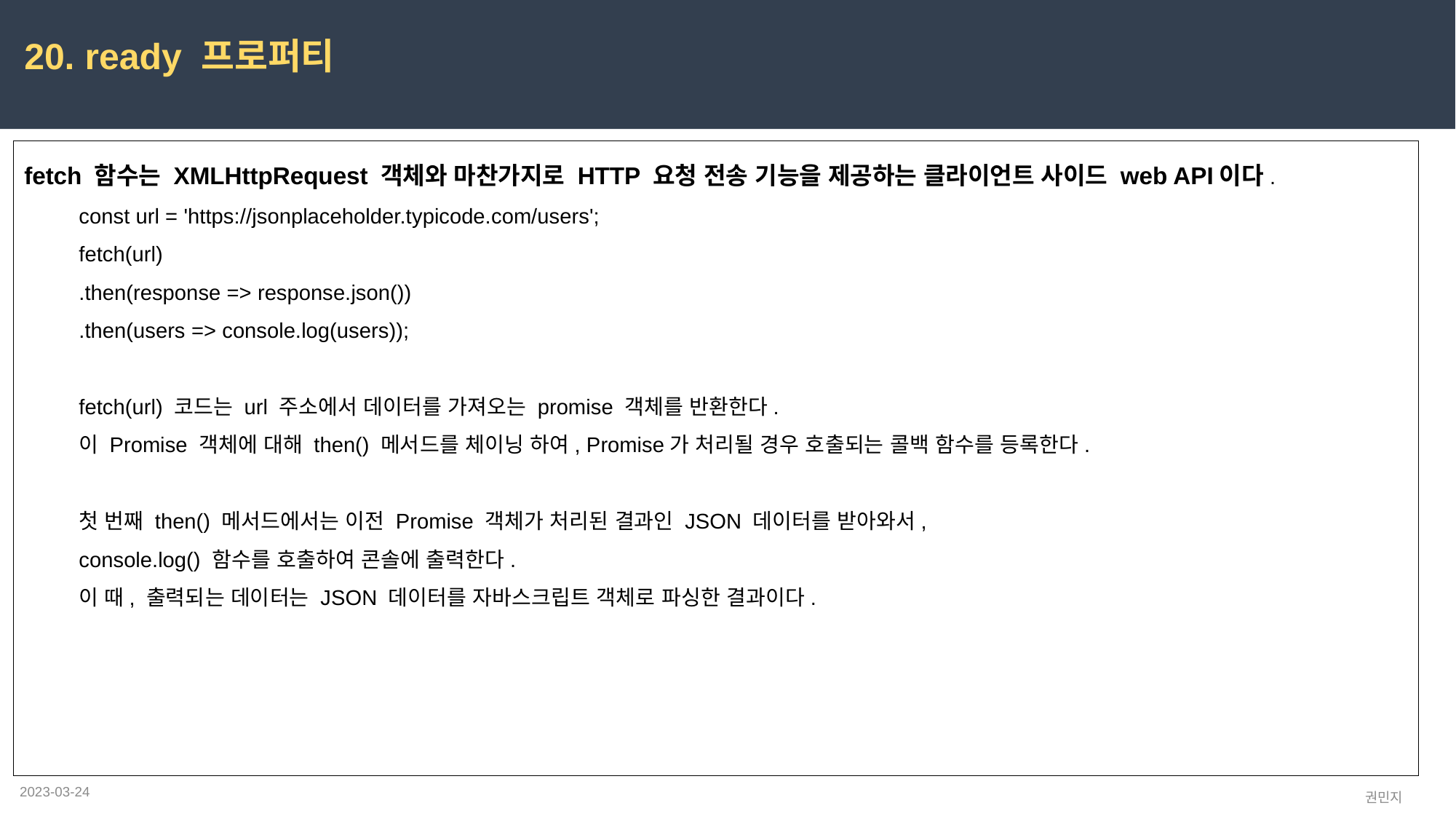

20. ready 프로퍼티
fetch 함수는 XMLHttpRequest 객체와 마찬가지로 HTTP 요청 전송 기능을 제공하는 클라이언트 사이드 web API이다.
const url = 'https://jsonplaceholder.typicode.com/users';
fetch(url)
.then(response => response.json())
.then(users => console.log(users));

fetch(url) 코드는 url 주소에서 데이터를 가져오는 promise 객체를 반환한다.
이 Promise 객체에 대해 then() 메서드를 체이닝 하여, Promise가 처리될 경우 호출되는 콜백 함수를 등록한다.

첫 번째 then() 메서드에서는 이전 Promise 객체가 처리된 결과인 JSON 데이터를 받아와서,
console.log() 함수를 호출하여 콘솔에 출력한다.
이 때, 출력되는 데이터는 JSON 데이터를 자바스크립트 객체로 파싱한 결과이다.
2023-03-24
권민지